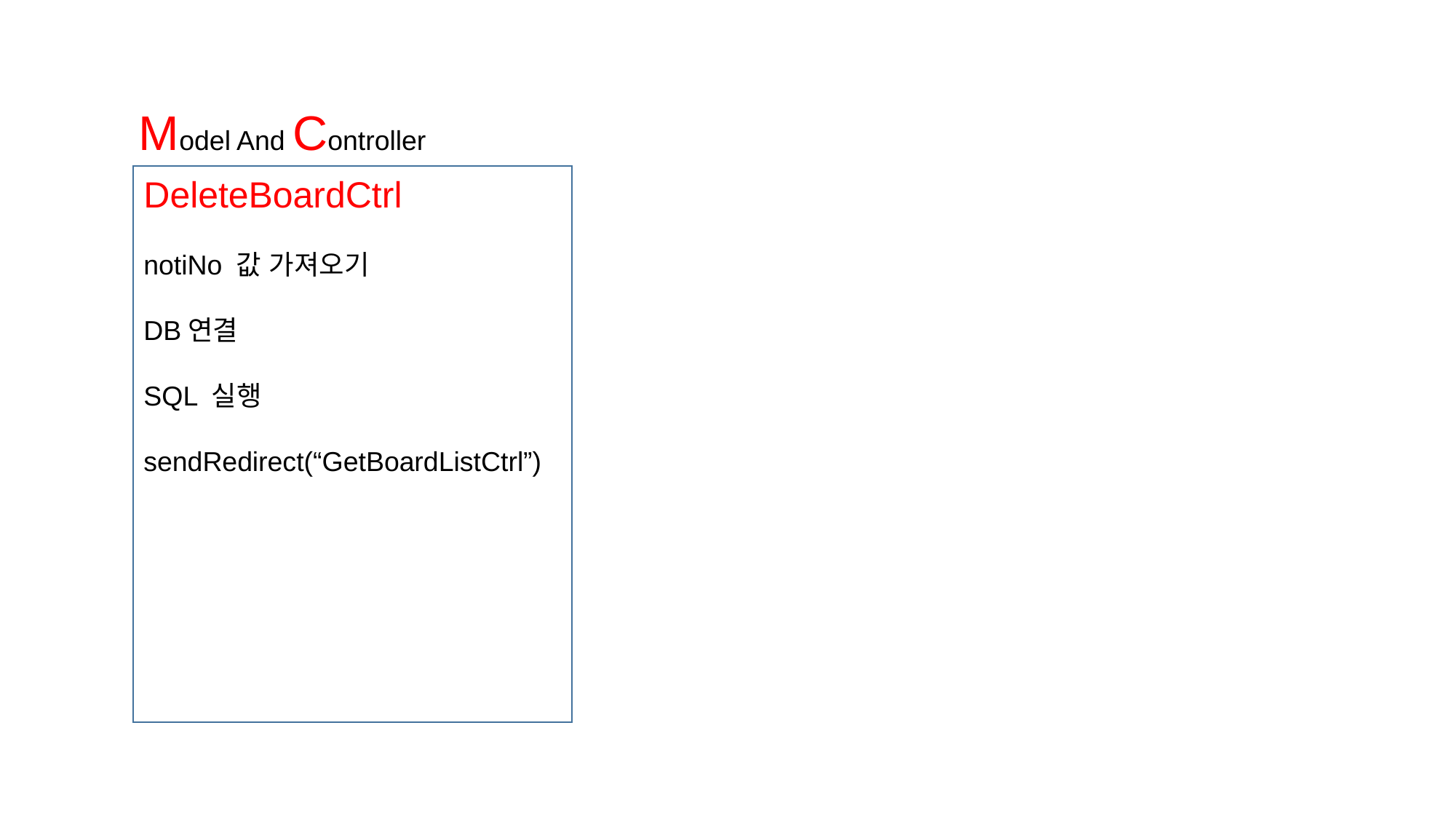

Model And Controller
DeleteBoardCtrl

notiNo 값 가져오기

DB연결

SQL 실행

sendRedirect(“GetBoardListCtrl”)